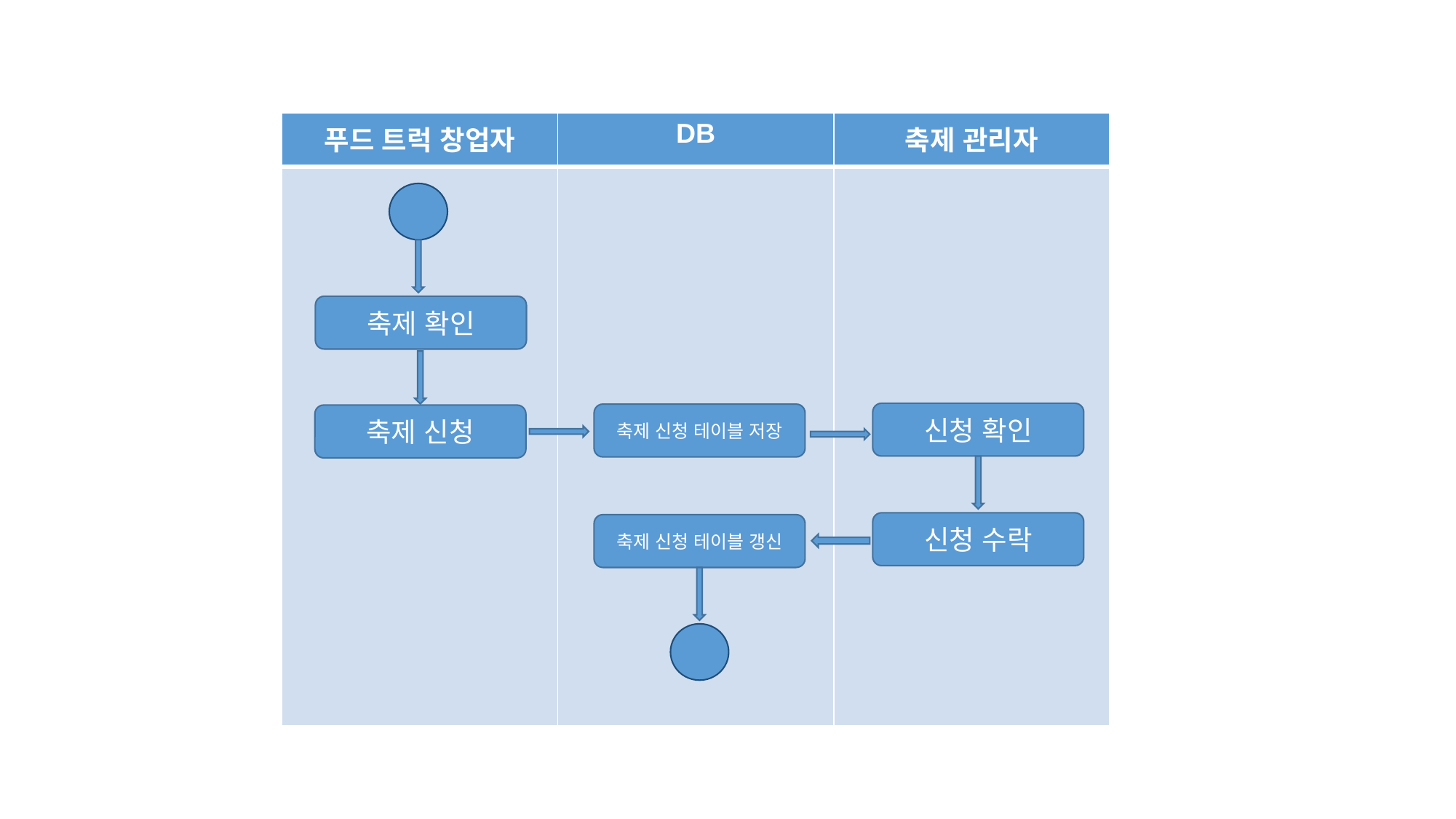

| 푸드 트럭 창업자 | DB | 축제 관리자 |
| --- | --- | --- |
|  |  |  |

축제 확인

신청 확인
축제 신청 테이블 저장
축제 신청

신청 수락
축제 신청 테이블 갱신